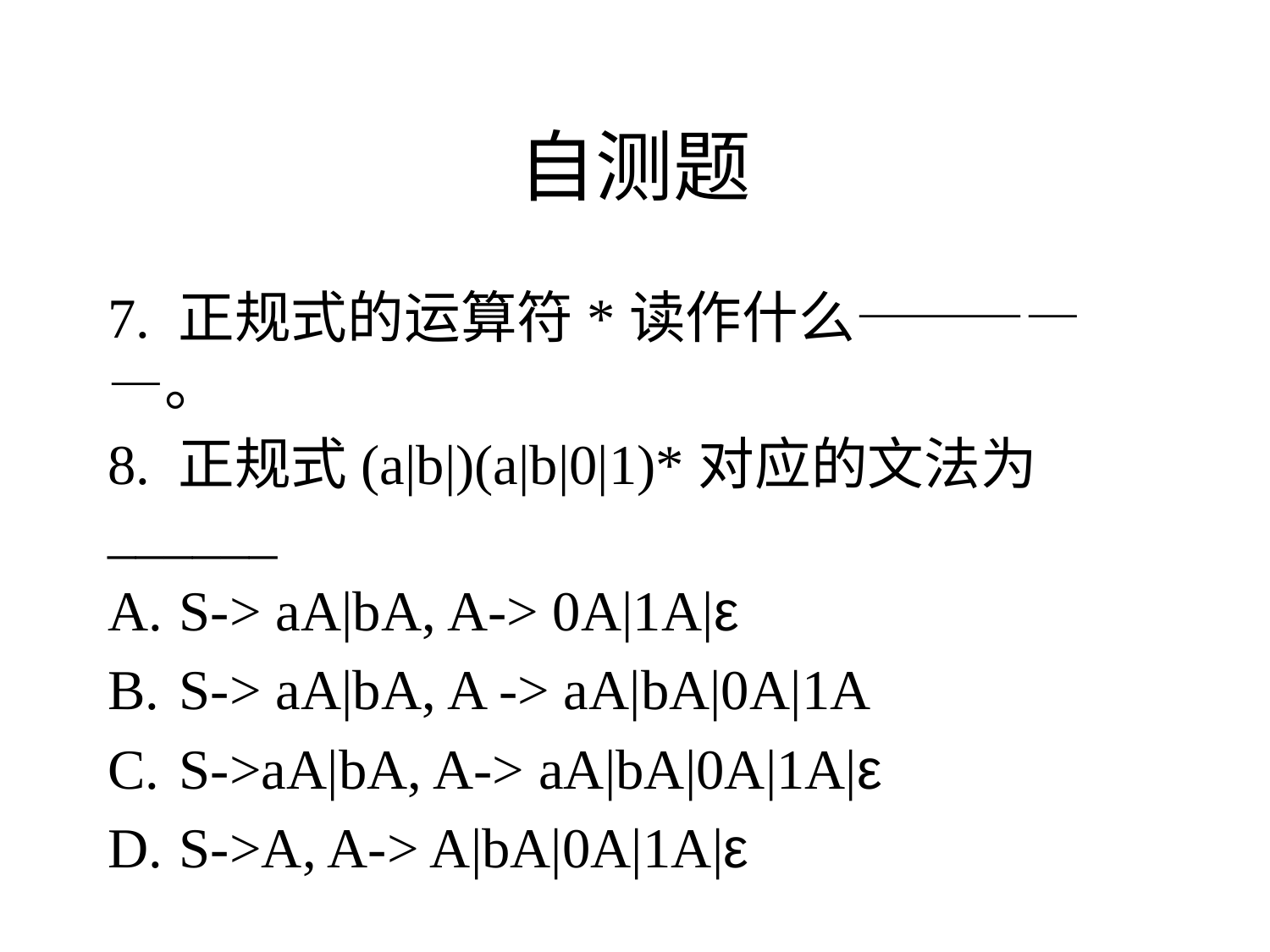

# 自测题
7. 正规式的运算符*读作什么—————。
8. 正规式(a|b|)(a|b|0|1)*对应的文法为______
S-> aA|bA, A-> 0A|1A|ε
S-> aA|bA, A -> aA|bA|0A|1A
S->aA|bA, A-> aA|bA|0A|1A|ε
S->A, A-> A|bA|0A|1A|ε